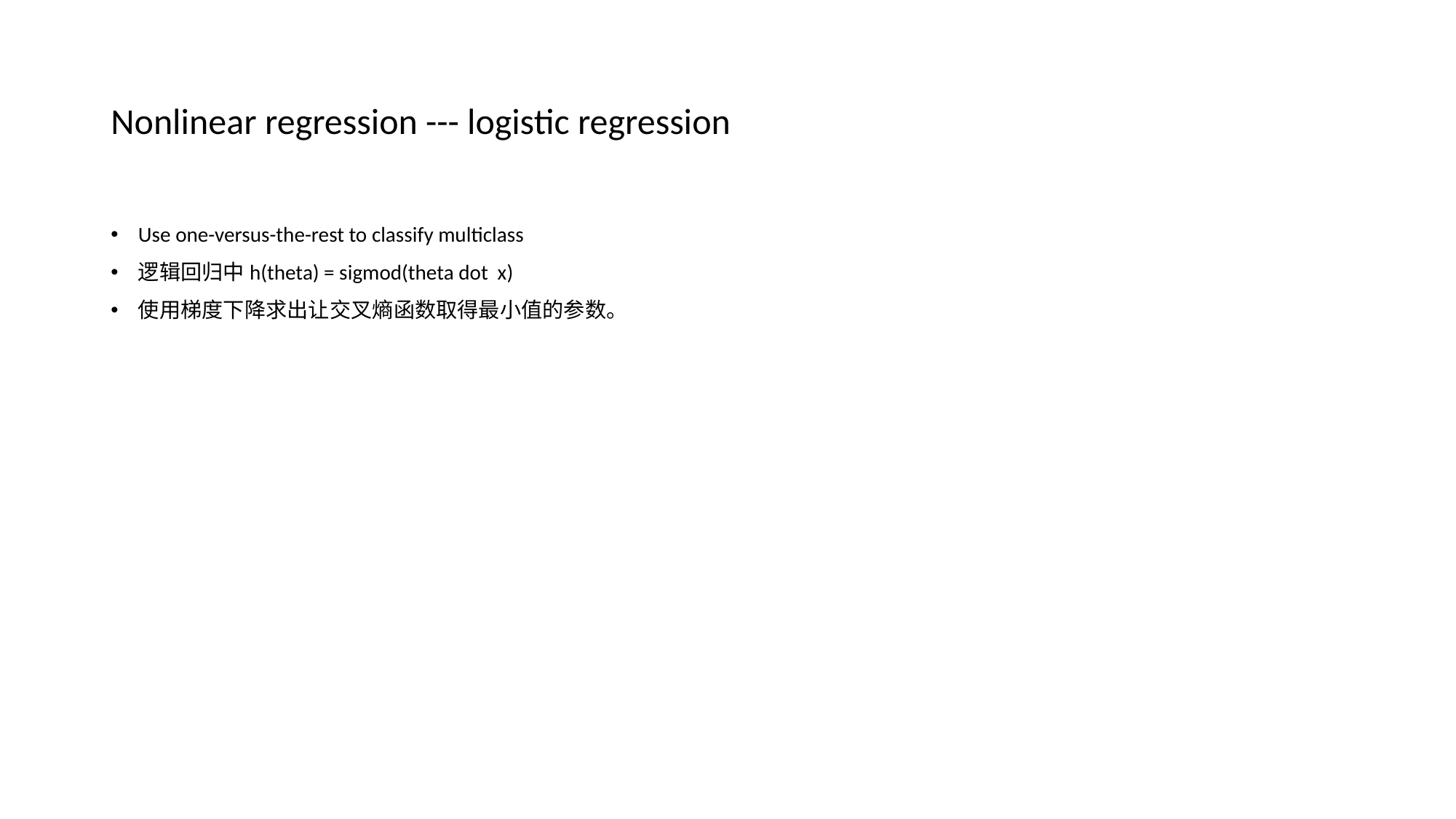

# Nonlinear regression --- logistic regression
Use one-versus-the-rest to classify multiclass
逻辑回归中h(theta) = sigmod(theta dot  x)
使用梯度下降求出让交叉熵函数取得最小值的参数。